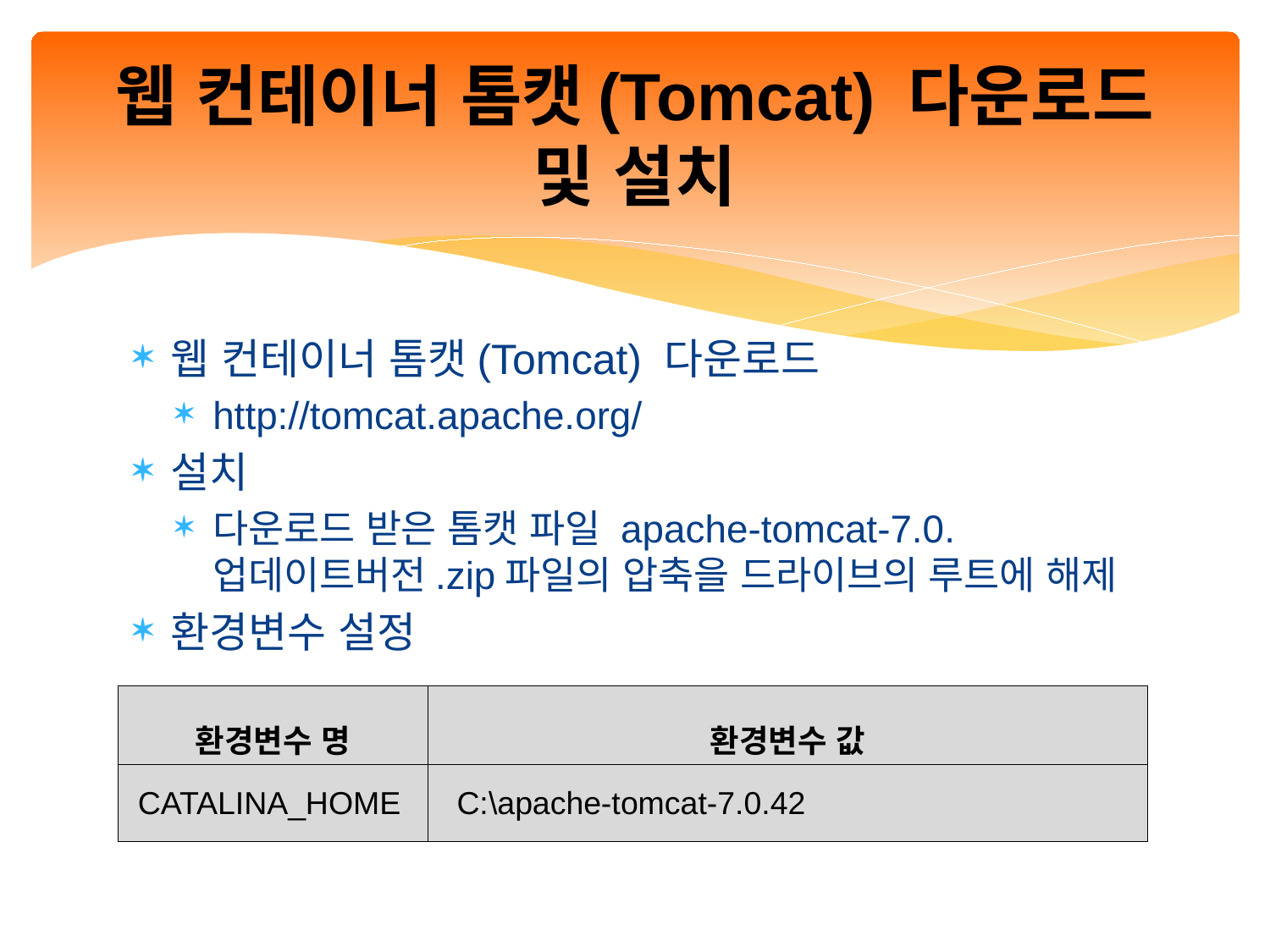

# 웹 컨테이너 톰캣(Tomcat) 다운로드 및 설치
웹 컨테이너 톰캣(Tomcat) 다운로드
http://tomcat.apache.org/
설치
다운로드 받은 톰캣 파일 apache-tomcat-7.0.업데이트버전.zip파일의 압축을 드라이브의 루트에 해제
환경변수 설정
| 환경변수 명 | 환경변수 값 |
| --- | --- |
| CATALINA\_HOME | C:\apache-tomcat-7.0.42 |